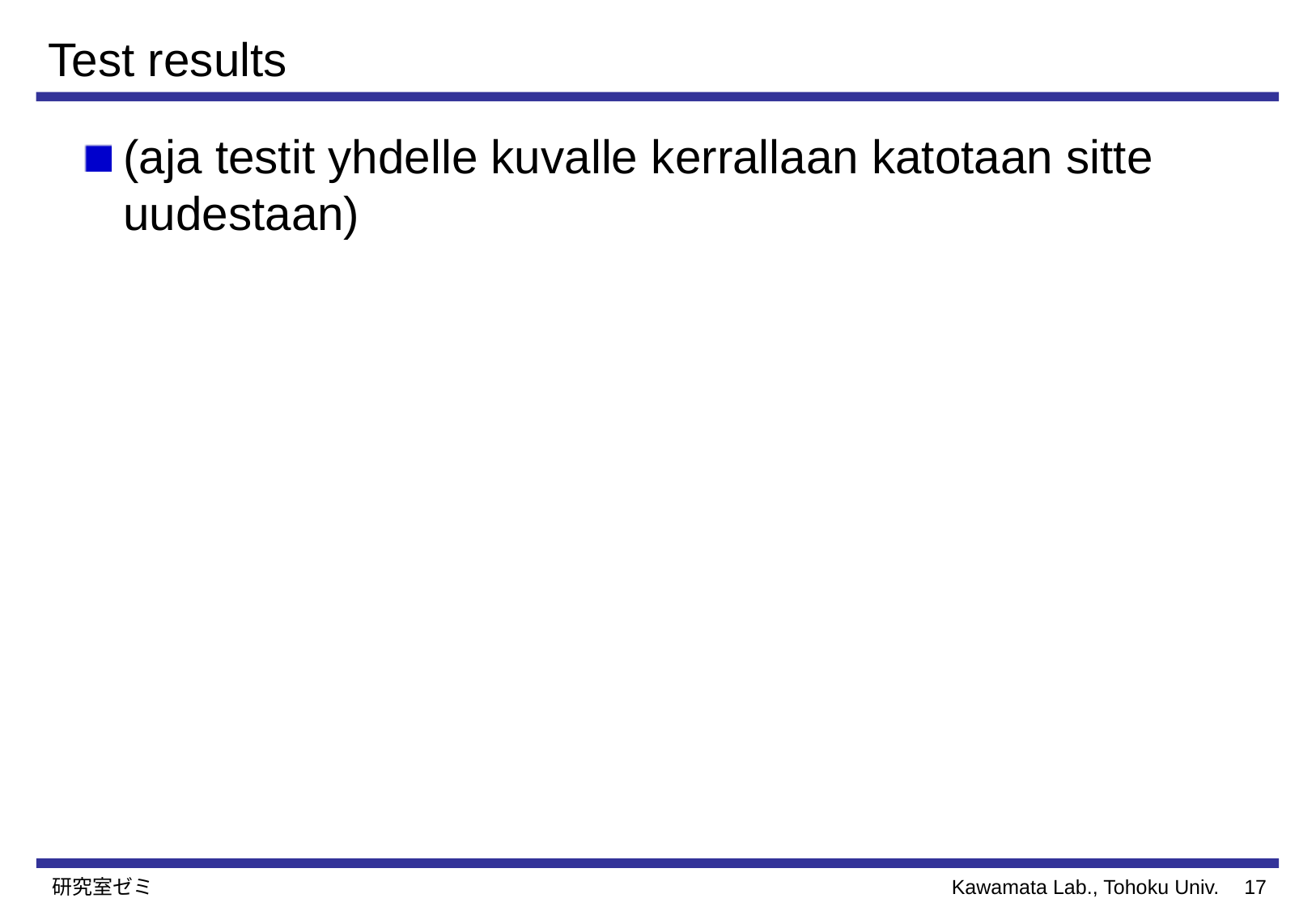

# Test results
(aja testit yhdelle kuvalle kerrallaan katotaan sitte uudestaan)
研究室ゼミ
17